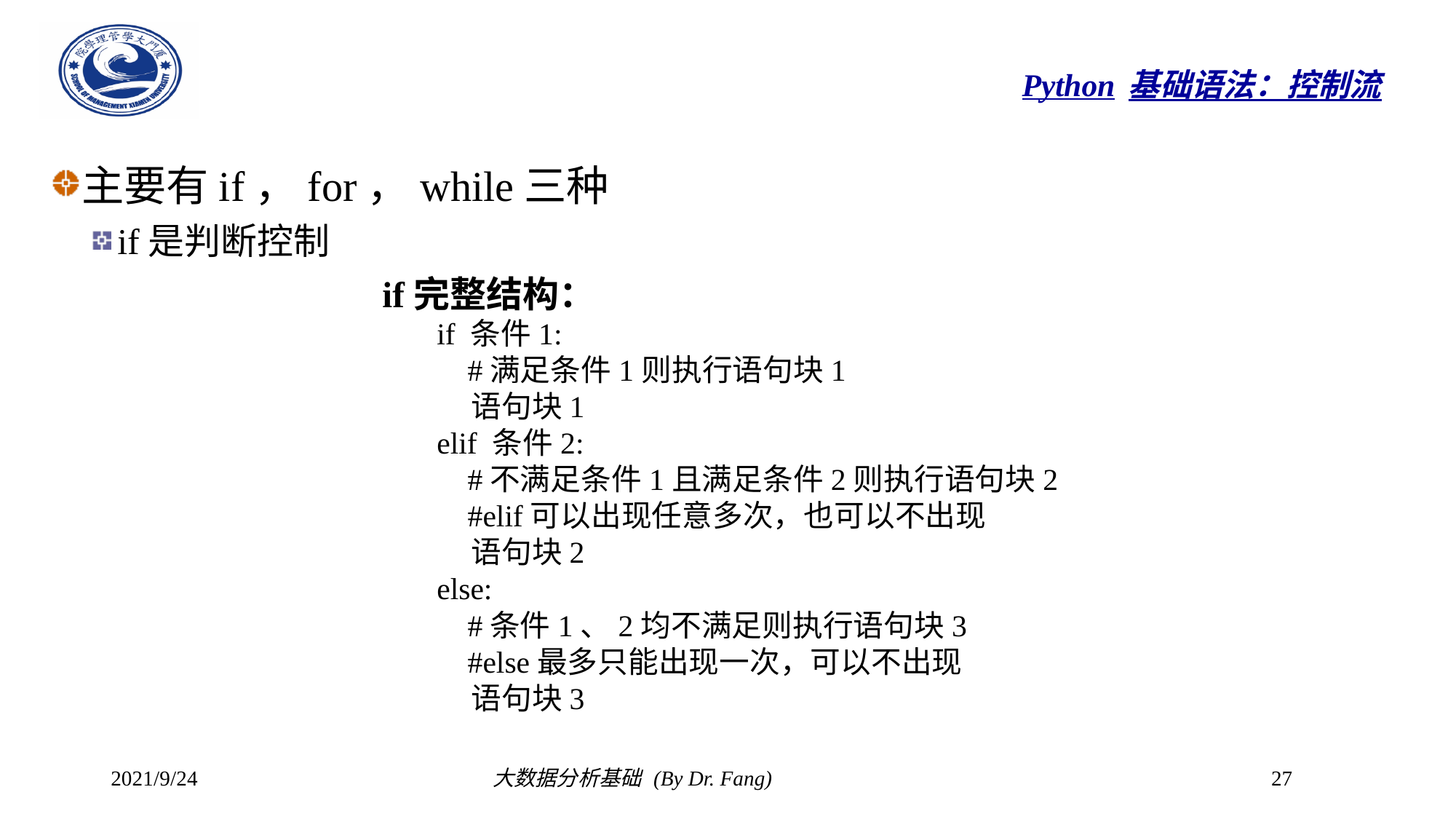

# Python基础语法：控制流
主要有if，for，while三种
if是判断控制
if完整结构：
if 条件1:
    #满足条件1则执行语句块1
    语句块1
elif 条件2:
    #不满足条件1且满足条件2则执行语句块2
    #elif可以出现任意多次，也可以不出现
    语句块2
else:
    #条件1、2均不满足则执行语句块3
    #else最多只能出现一次，可以不出现
    语句块3
2021/9/24
大数据分析基础 (By Dr. Fang)
27